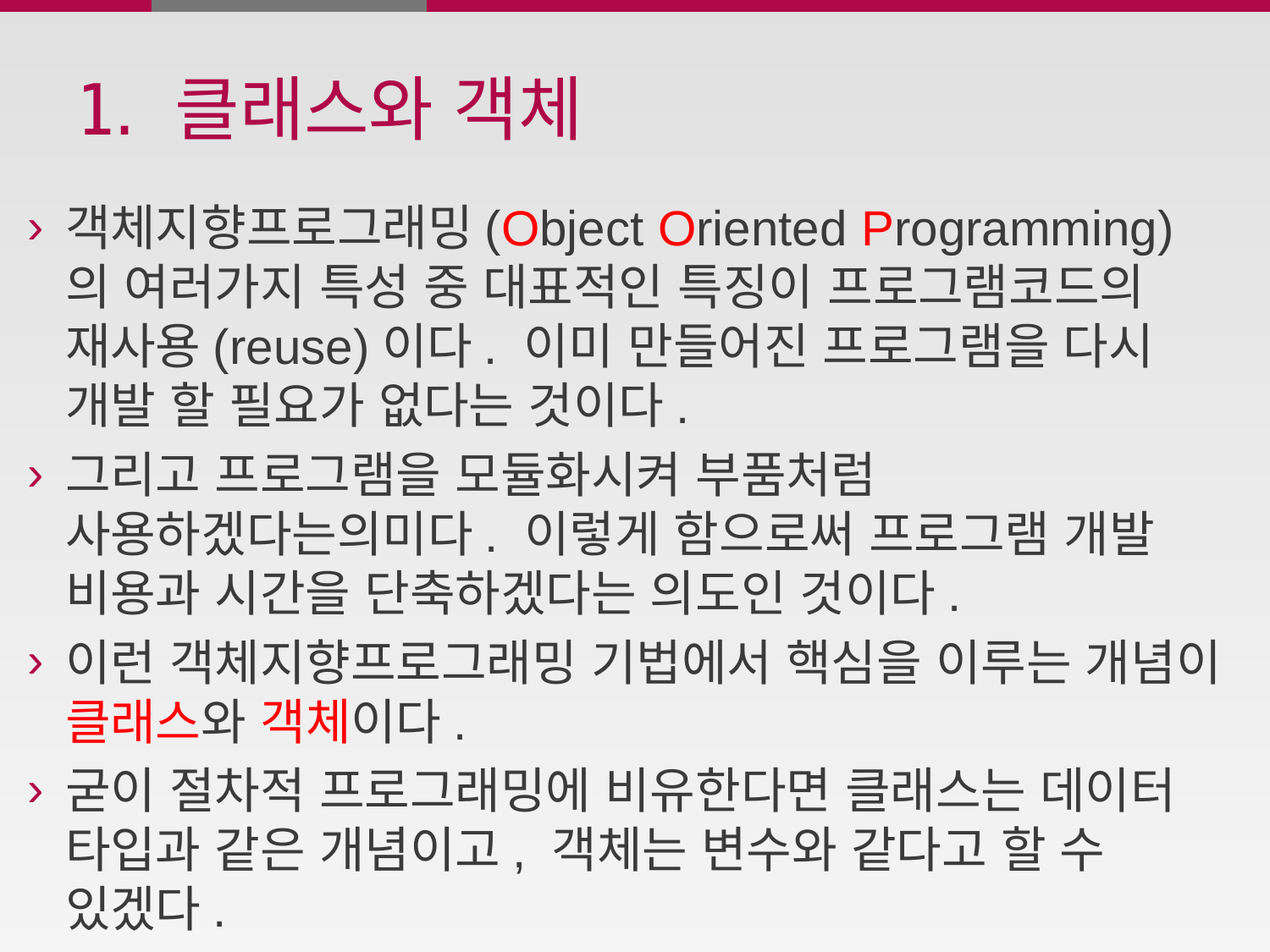

# 1. 클래스와 객체
객체지향프로그래밍(Object Oriented Programming)의 여러가지 특성 중 대표적인 특징이 프로그램코드의 재사용(reuse)이다. 이미 만들어진 프로그램을 다시 개발 할 필요가 없다는 것이다.
그리고 프로그램을 모듈화시켜 부품처럼 사용하겠다는의미다. 이렇게 함으로써 프로그램 개발 비용과 시간을 단축하겠다는 의도인 것이다.
이런 객체지향프로그래밍 기법에서 핵심을 이루는 개념이 클래스와 객체이다.
굳이 절차적 프로그래밍에 비유한다면 클래스는 데이터 타입과 같은 개념이고, 객체는 변수와 같다고 할 수 있겠다.